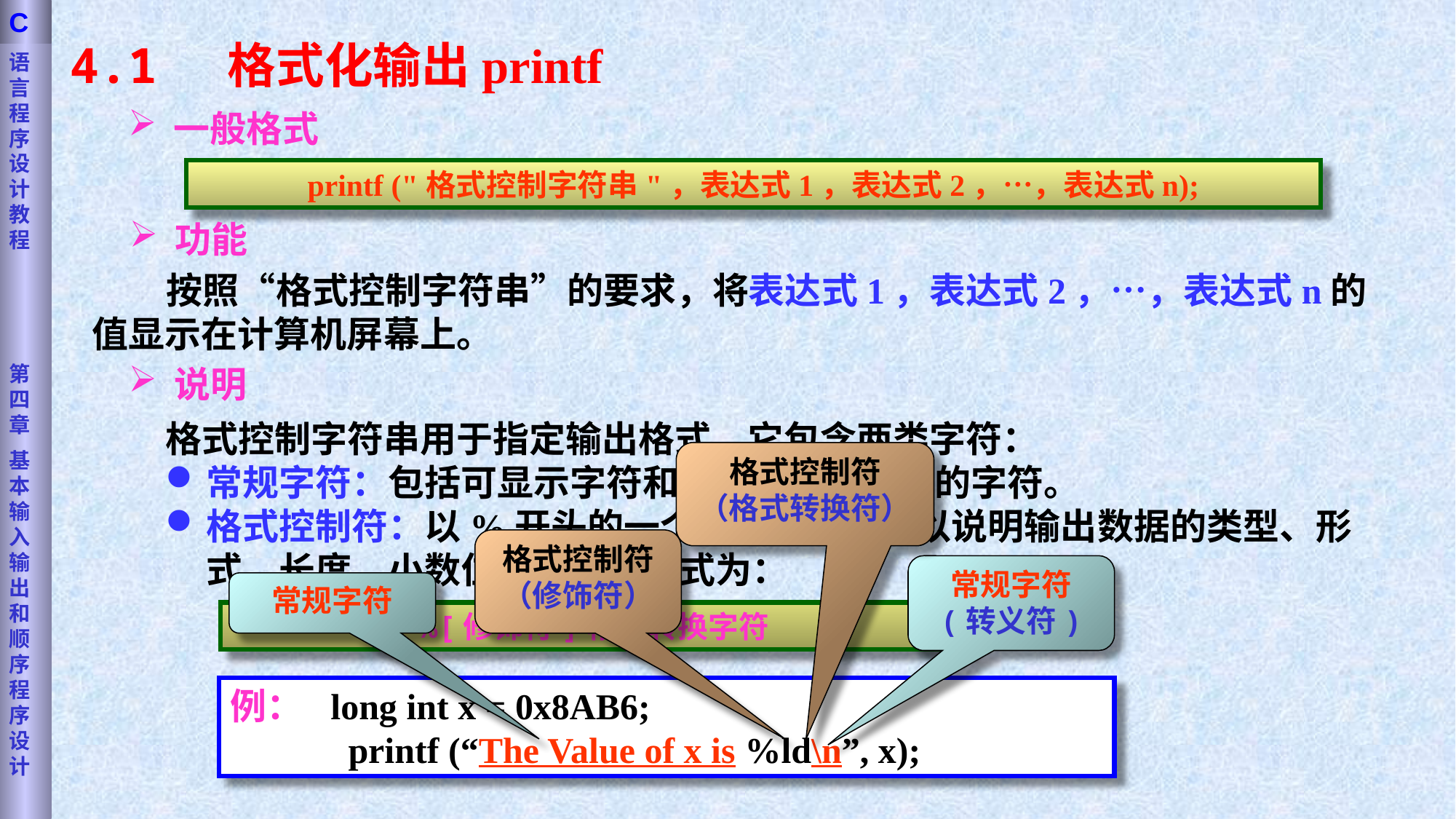

语言程序设计教程

第四章
基本输入输出和顺序程序设计
C
4.1  格式化输出printf
 一般格式
printf ("格式控制字符串"，表达式1，表达式2，…，表达式n);
 功能
        按照“格式控制字符串”的要求，将表达式1，表达式2，…，表达式n的值显示在计算机屏幕上。
 说明
格式控制字符串用于指定输出格式。它包含两类字符：
常规字符：包括可显示字符和用转义字符表示的字符。
格式控制符：以%开头的一个或多个字符，以说明输出数据的类型、形式、长度、小数位数等。其格式为：
格式控制符
（格式转换符）
格式控制符
（修饰符）
常规字符
(转义符)
常规字符
%[修饰符]格式转换字符
例：   long int x = 0x8AB6;
             printf (“The Value of x is %ld\n”, x);